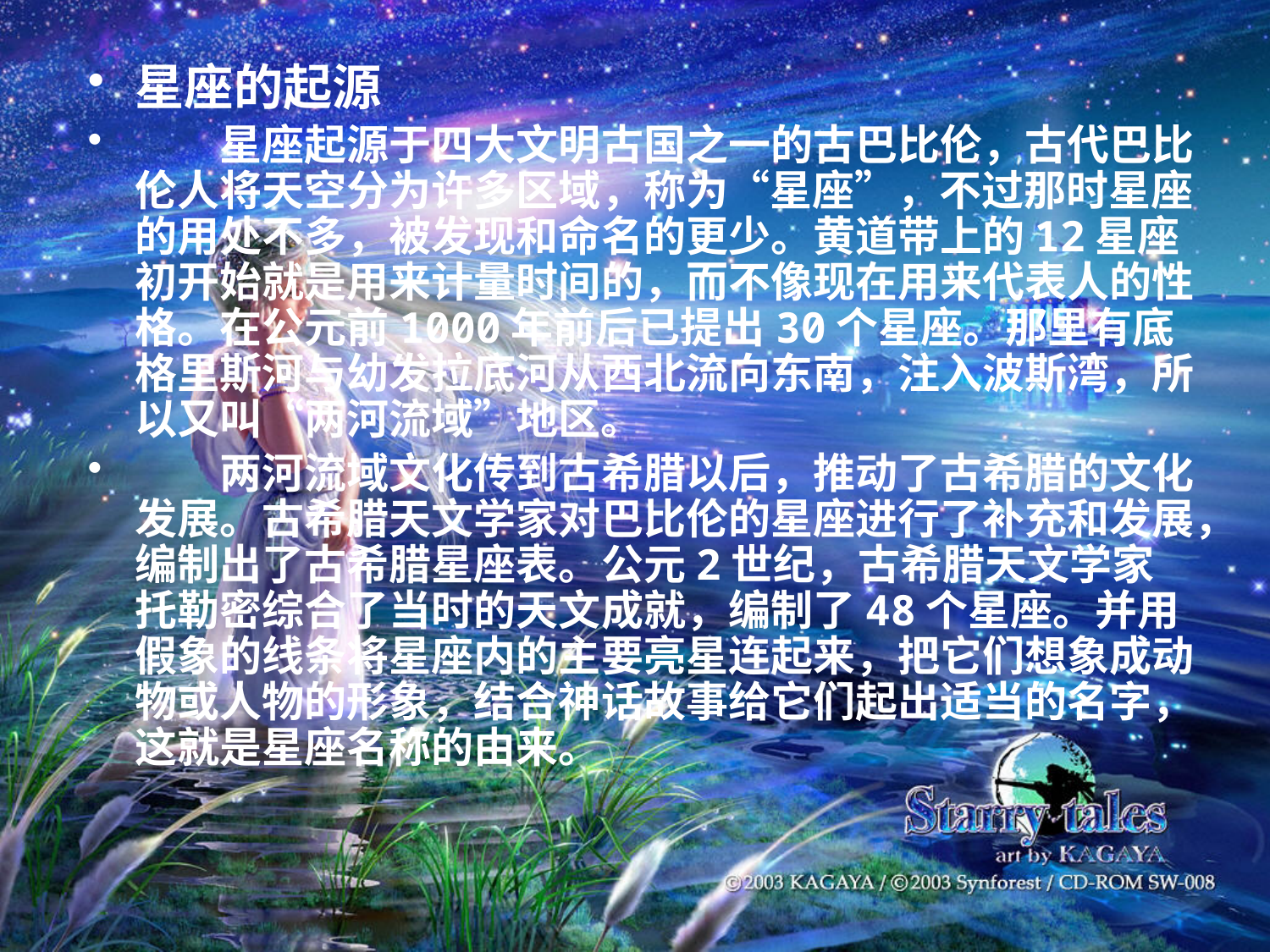

星座的起源
　　星座起源于四大文明古国之一的古巴比伦，古代巴比伦人将天空分为许多区域，称为“星座”，不过那时星座的用处不多，被发现和命名的更少。黄道带上的12星座初开始就是用来计量时间的，而不像现在用来代表人的性格。在公元前1000年前后已提出30个星座。那里有底格里斯河与幼发拉底河从西北流向东南，注入波斯湾，所以又叫“两河流域”地区。
　　两河流域文化传到古希腊以后，推动了古希腊的文化发展。古希腊天文学家对巴比伦的星座进行了补充和发展，编制出了古希腊星座表。公元2世纪，古希腊天文学家托勒密综合了当时的天文成就，编制了48个星座。并用假象的线条将星座内的主要亮星连起来，把它们想象成动物或人物的形象，结合神话故事给它们起出适当的名字，这就是星座名称的由来。